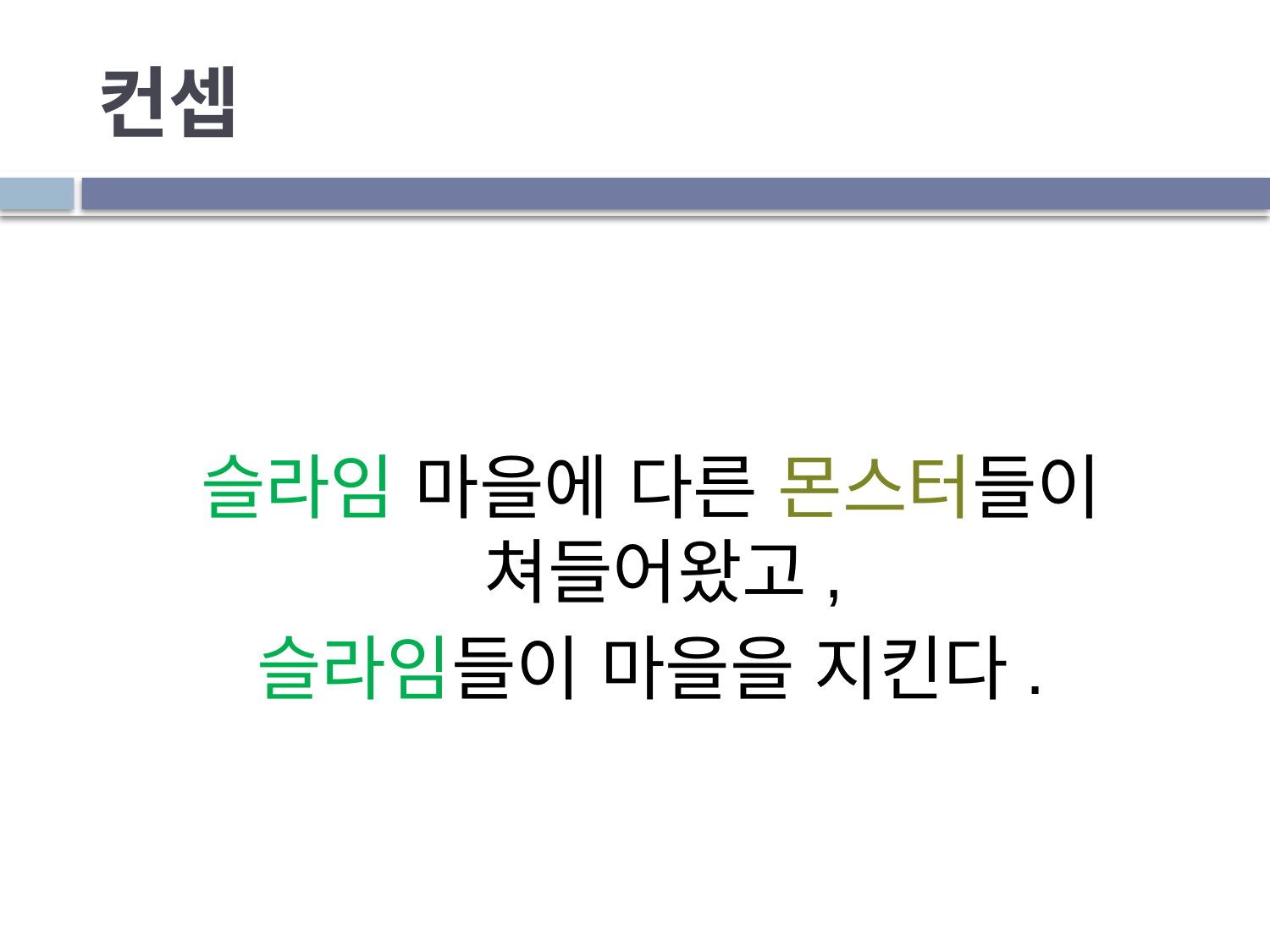

# 컨셉

슬라임 마을에 다른 몬스터들이 쳐들어왔고,
슬라임들이 마을을 지킨다.